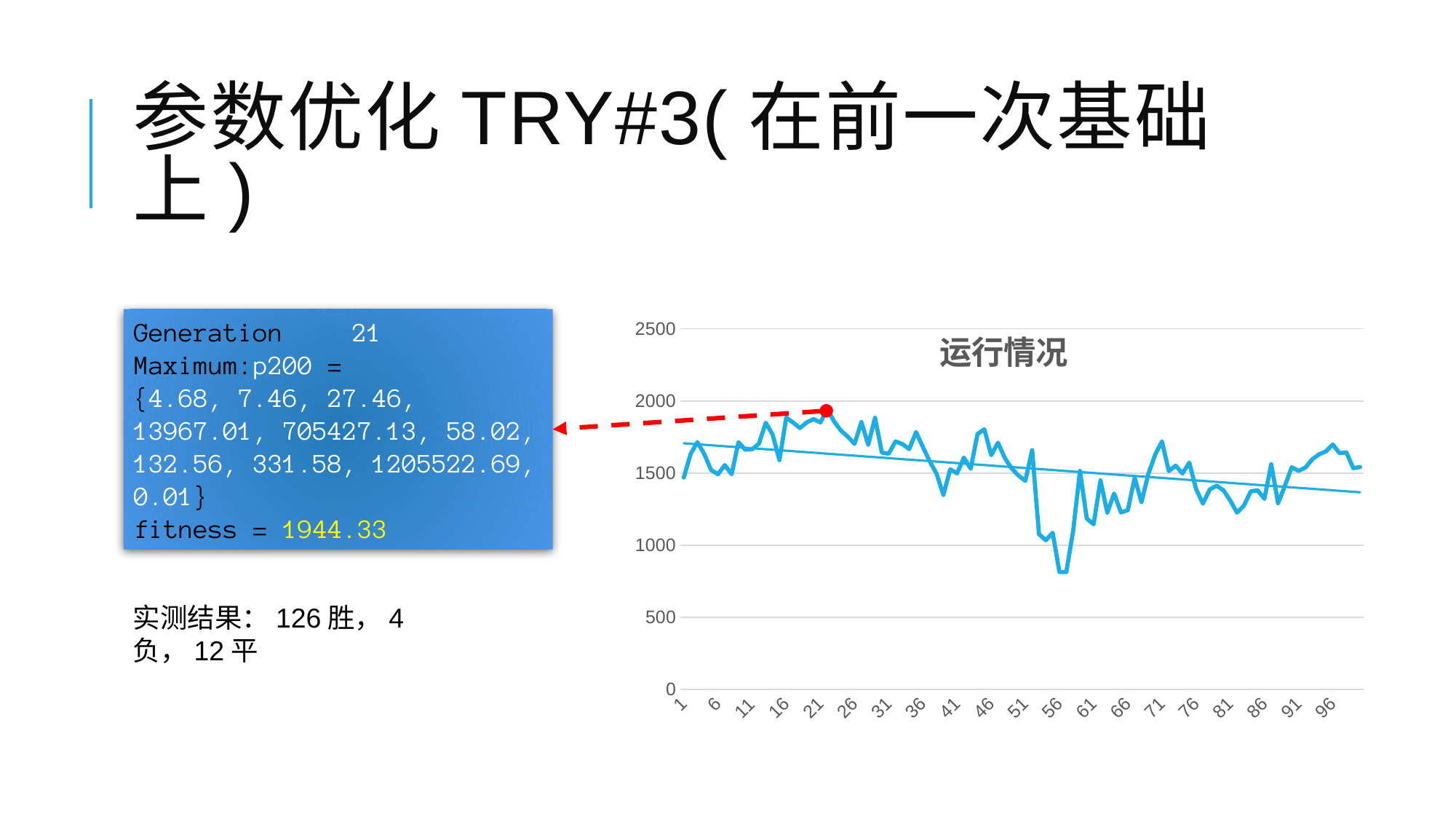

# 参数优化TRY#3(在前一次基础上)

### Chart: 运行情况

| Category |  |
|---|---|
Generation	21
Maximum:p200 =
{4.68, 7.46, 27.46, 13967.01, 705427.13, 58.02, 132.56, 331.58, 1205522.69, 0.01}
fitness = 1944.33
实测结果：126胜，4负，12平